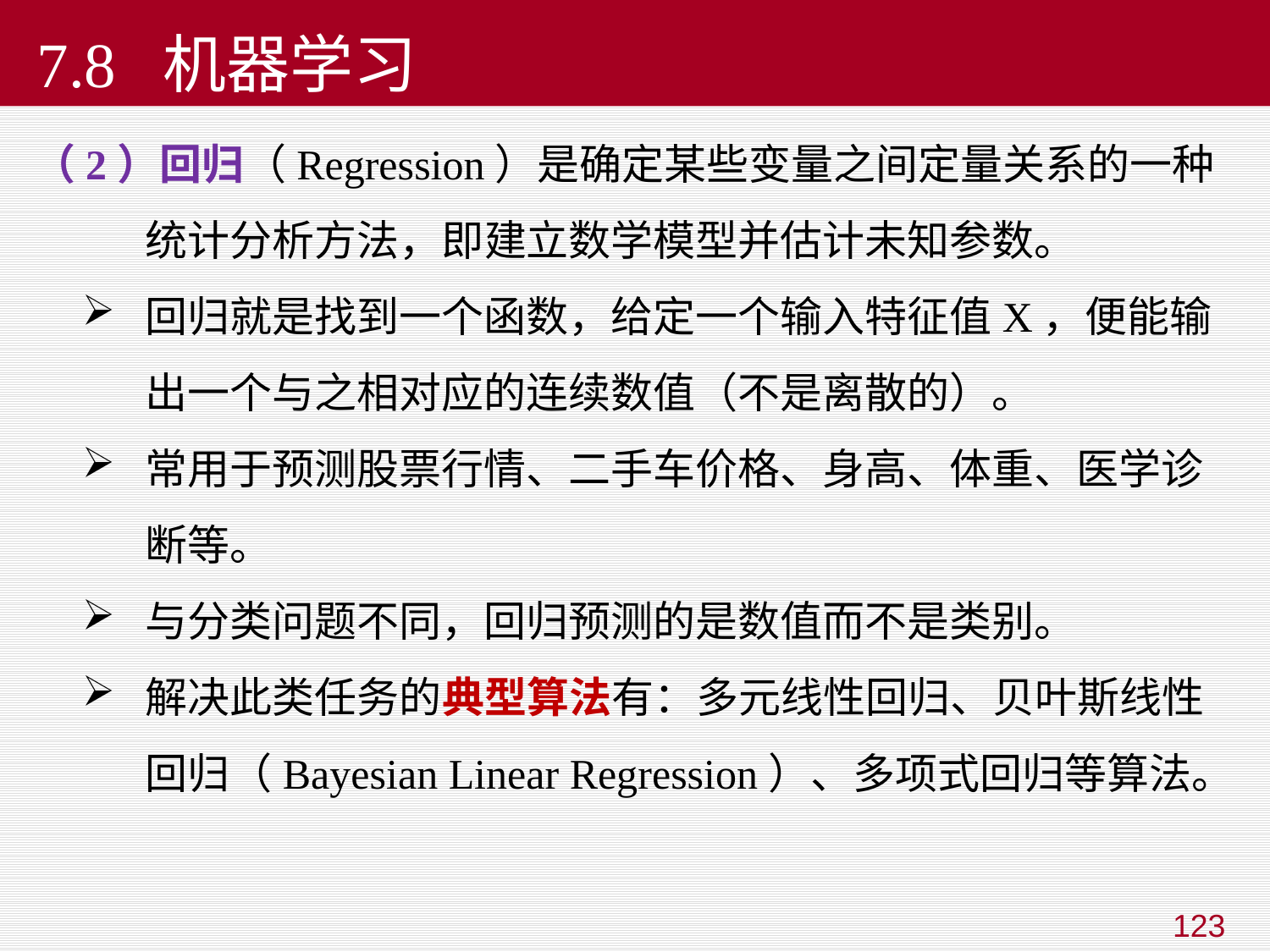

7.8  机器学习
（2）回归（Regression）是确定某些变量之间定量关系的一种统计分析方法，即建立数学模型并估计未知参数。
回归就是找到一个函数，给定一个输入特征值X，便能输出一个与之相对应的连续数值（不是离散的）。
常用于预测股票行情、二手车价格、身高、体重、医学诊断等。
与分类问题不同，回归预测的是数值而不是类别。
解决此类任务的典型算法有：多元线性回归、贝叶斯线性回归（Bayesian Linear Regression）、多项式回归等算法。

123